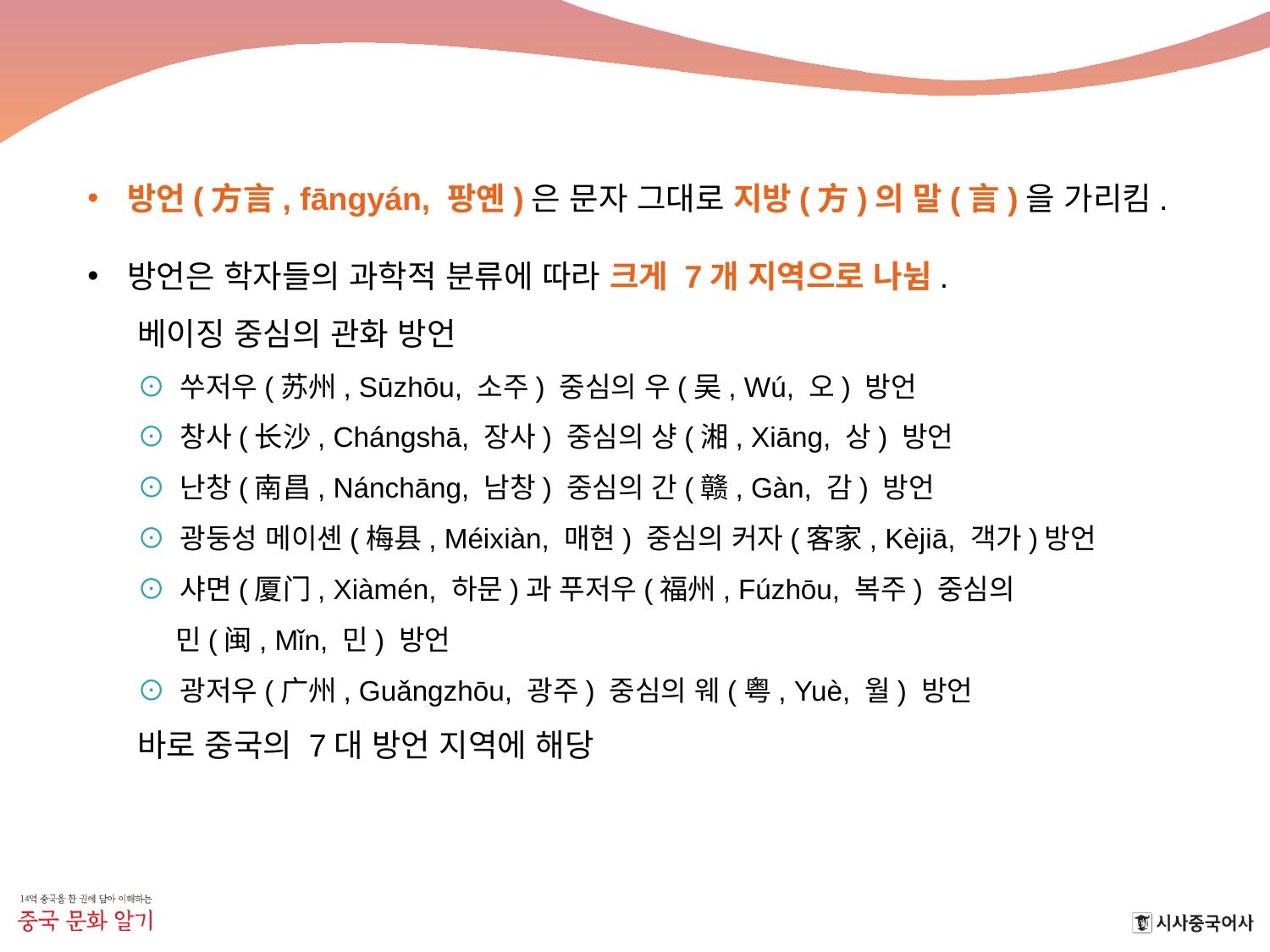

방언(方言, fāngyán, 팡옌)은 문자 그대로 지방(方)의 말(言)을 가리킴.
방언은 학자들의 과학적 분류에 따라 크게 7개 지역으로 나뉨.
베이징 중심의 관화 방언
⊙ 쑤저우(苏州, Sūzhōu, 소주) 중심의 우(吴, Wú, 오) 방언
⊙ 창사(长沙, Chángshā, 장사) 중심의 샹(湘, Xiāng, 상) 방언
⊙ 난창(南昌, Nánchāng, 남창) 중심의 간(赣, Gàn, 감) 방언
⊙ 광둥성 메이셴(梅县, Méixiàn, 매현) 중심의 커자(客家, Kèjiā, 객가)방언
⊙ 샤면(厦门, Xiàmén, 하문)과 푸저우(福州, Fúzhōu, 복주) 중심의
    민(闽, Mǐn, 민) 방언
⊙ 광저우(广州, Guǎngzhōu, 광주) 중심의 웨(粤, Yuè, 월) 방언
바로 중국의 7대 방언 지역에 해당